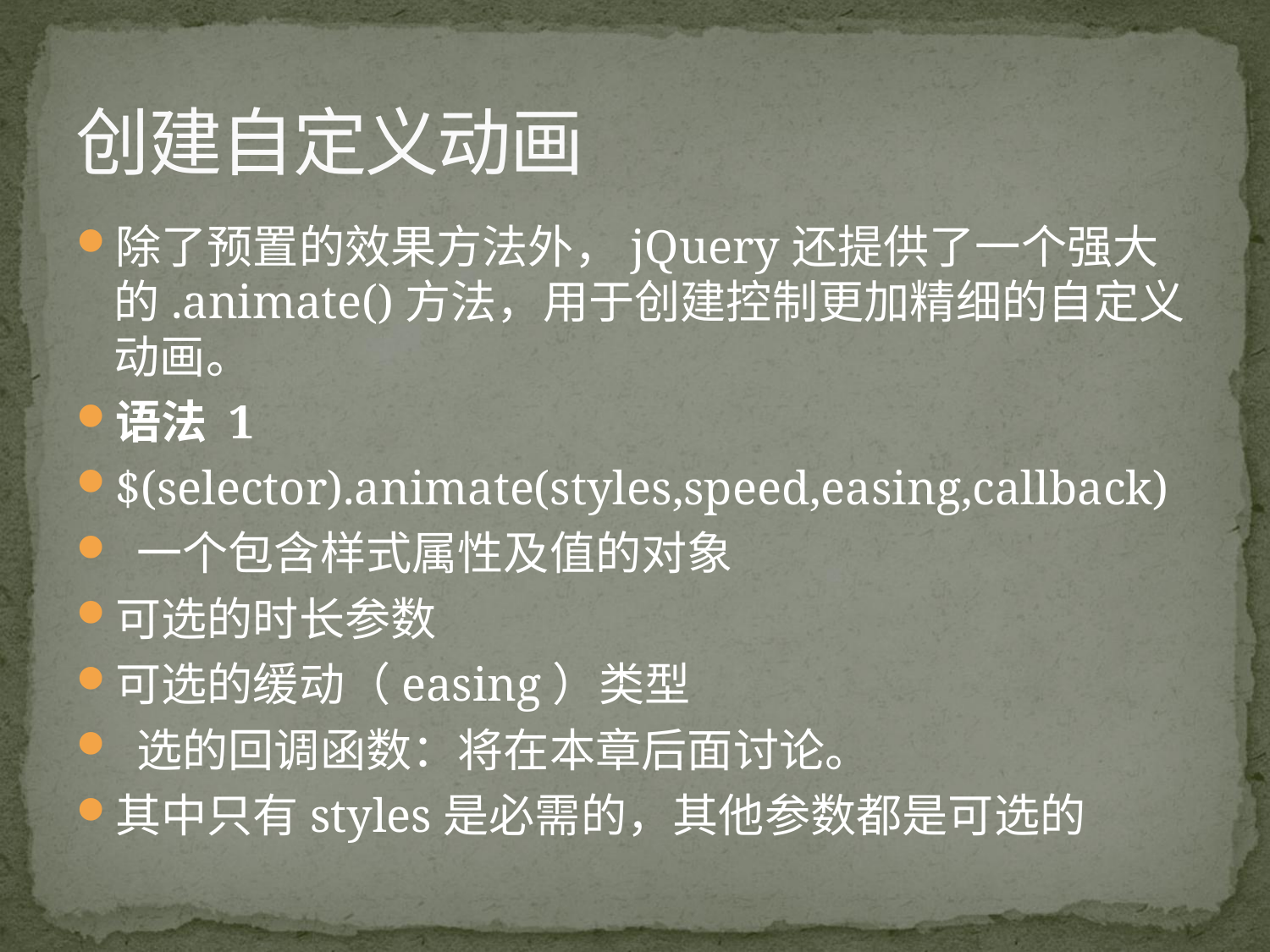

# 创建自定义动画
除了预置的效果方法外，jQuery还提供了一个强大的.animate()方法，用于创建控制更加精细的自定义动画。
语法 1
$(selector).animate(styles,speed,easing,callback)
 一个包含样式属性及值的对象
可选的时长参数
可选的缓动（easing）类型
 选的回调函数：将在本章后面讨论。
其中只有styles是必需的，其他参数都是可选的